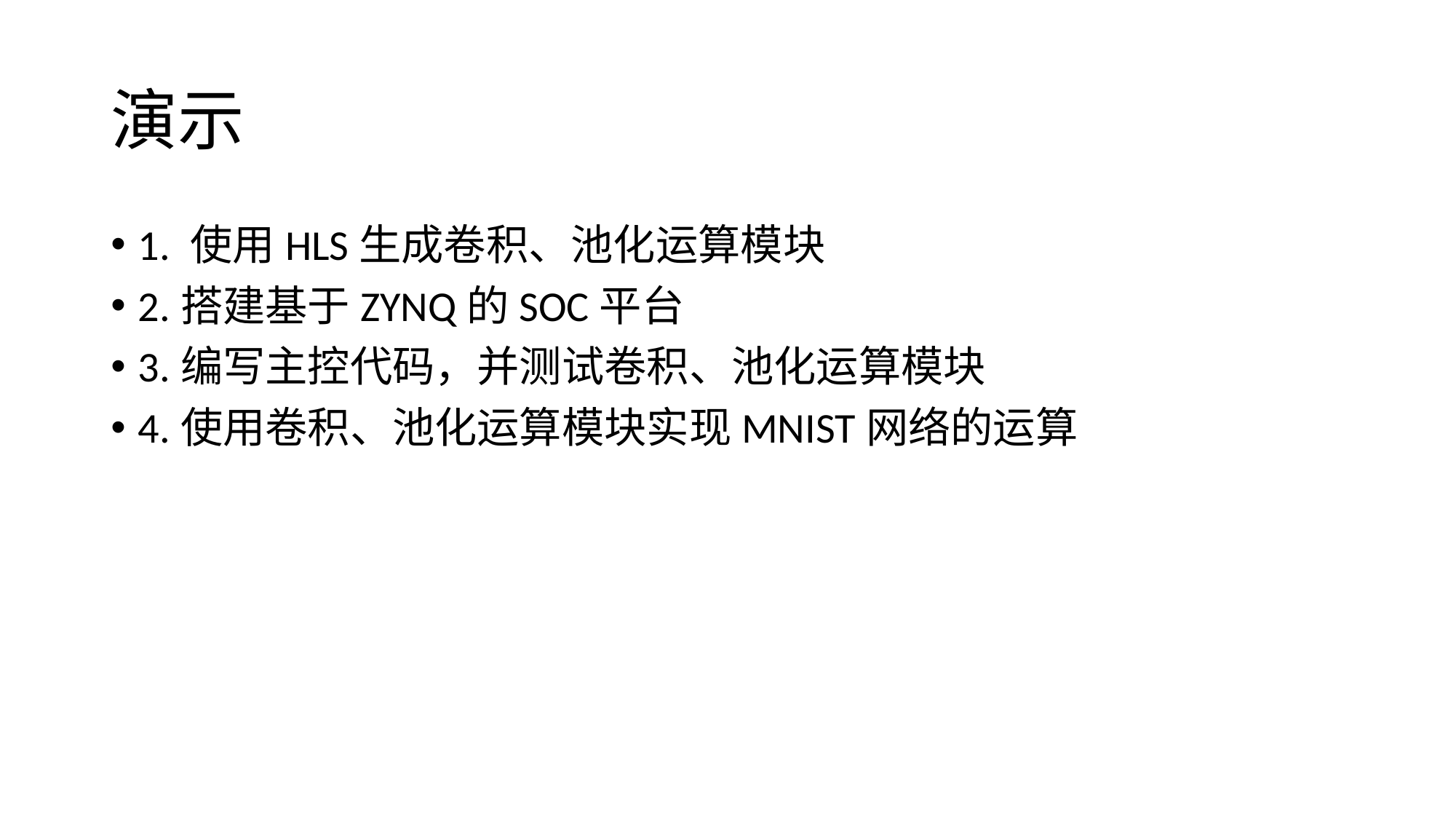

# 演示
1. 使用HLS生成卷积、池化运算模块
2.搭建基于ZYNQ的SOC平台
3.编写主控代码，并测试卷积、池化运算模块
4.使用卷积、池化运算模块实现MNIST网络的运算